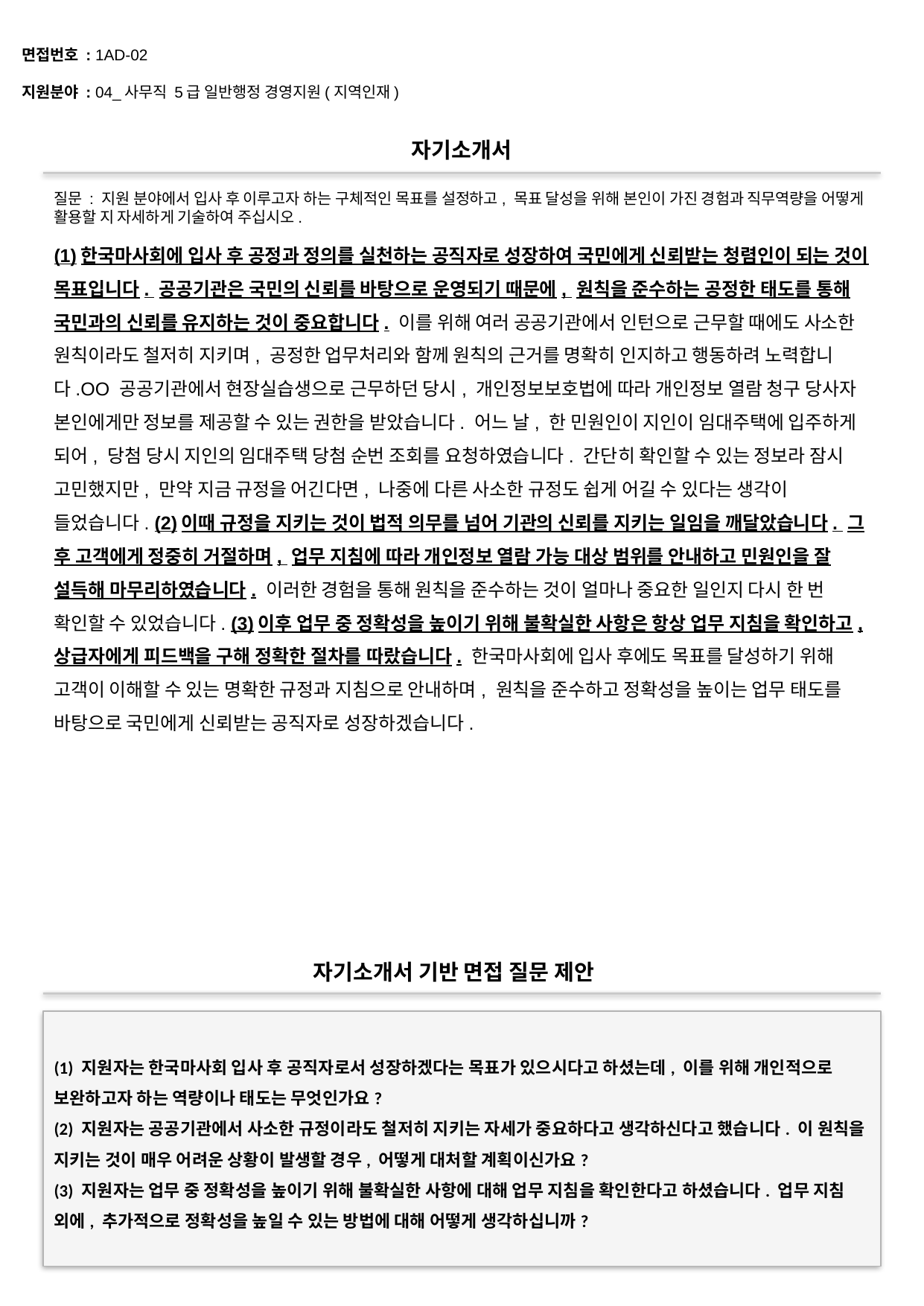

면접번호 : 1AD-02

지원분야 : 04_사무직 5급 일반행정 경영지원(지역인재)
#

자기소개서

질문 : 지원 분야에서 입사 후 이루고자 하는 구체적인 목표를 설정하고, 목표 달성을 위해 본인이 가진 경험과 직무역량을 어떻게 활용할 지 자세하게 기술하여 주십시오.

(1)한국마사회에 입사 후 공정과 정의를 실천하는 공직자로 성장하여 국민에게 신뢰받는 청렴인이 되는 것이 목표입니다. 공공기관은 국민의 신뢰를 바탕으로 운영되기 때문에, 원칙을 준수하는 공정한 태도를 통해 국민과의 신뢰를 유지하는 것이 중요합니다. 이를 위해 여러 공공기관에서 인턴으로 근무할 때에도 사소한 원칙이라도 철저히 지키며, 공정한 업무처리와 함께 원칙의 근거를 명확히 인지하고 행동하려 노력합니다.OO 공공기관에서 현장실습생으로 근무하던 당시, 개인정보보호법에 따라 개인정보 열람 청구 당사자 본인에게만 정보를 제공할 수 있는 권한을 받았습니다. 어느 날, 한 민원인이 지인이 임대주택에 입주하게 되어, 당첨 당시 지인의 임대주택 당첨 순번 조회를 요청하였습니다. 간단히 확인할 수 있는 정보라 잠시 고민했지만, 만약 지금 규정을 어긴다면, 나중에 다른 사소한 규정도 쉽게 어길 수 있다는 생각이 들었습니다. (2)이때 규정을 지키는 것이 법적 의무를 넘어 기관의 신뢰를 지키는 일임을 깨달았습니다. 그 후 고객에게 정중히 거절하며, 업무 지침에 따라 개인정보 열람 가능 대상 범위를 안내하고 민원인을 잘 설득해 마무리하였습니다. 이러한 경험을 통해 원칙을 준수하는 것이 얼마나 중요한 일인지 다시 한 번 확인할 수 있었습니다. (3)이후 업무 중 정확성을 높이기 위해 불확실한 사항은 항상 업무 지침을 확인하고, 상급자에게 피드백을 구해 정확한 절차를 따랐습니다. 한국마사회에 입사 후에도 목표를 달성하기 위해 고객이 이해할 수 있는 명확한 규정과 지침으로 안내하며, 원칙을 준수하고 정확성을 높이는 업무 태도를 바탕으로 국민에게 신뢰받는 공직자로 성장하겠습니다.

자기소개서 기반 면접 질문 제안

(1) 지원자는 한국마사회 입사 후 공직자로서 성장하겠다는 목표가 있으시다고 하셨는데, 이를 위해 개인적으로 보완하고자 하는 역량이나 태도는 무엇인가요?
(2) 지원자는 공공기관에서 사소한 규정이라도 철저히 지키는 자세가 중요하다고 생각하신다고 했습니다. 이 원칙을 지키는 것이 매우 어려운 상황이 발생할 경우, 어떻게 대처할 계획이신가요?
(3) 지원자는 업무 중 정확성을 높이기 위해 불확실한 사항에 대해 업무 지침을 확인한다고 하셨습니다. 업무 지침 외에, 추가적으로 정확성을 높일 수 있는 방법에 대해 어떻게 생각하십니까?